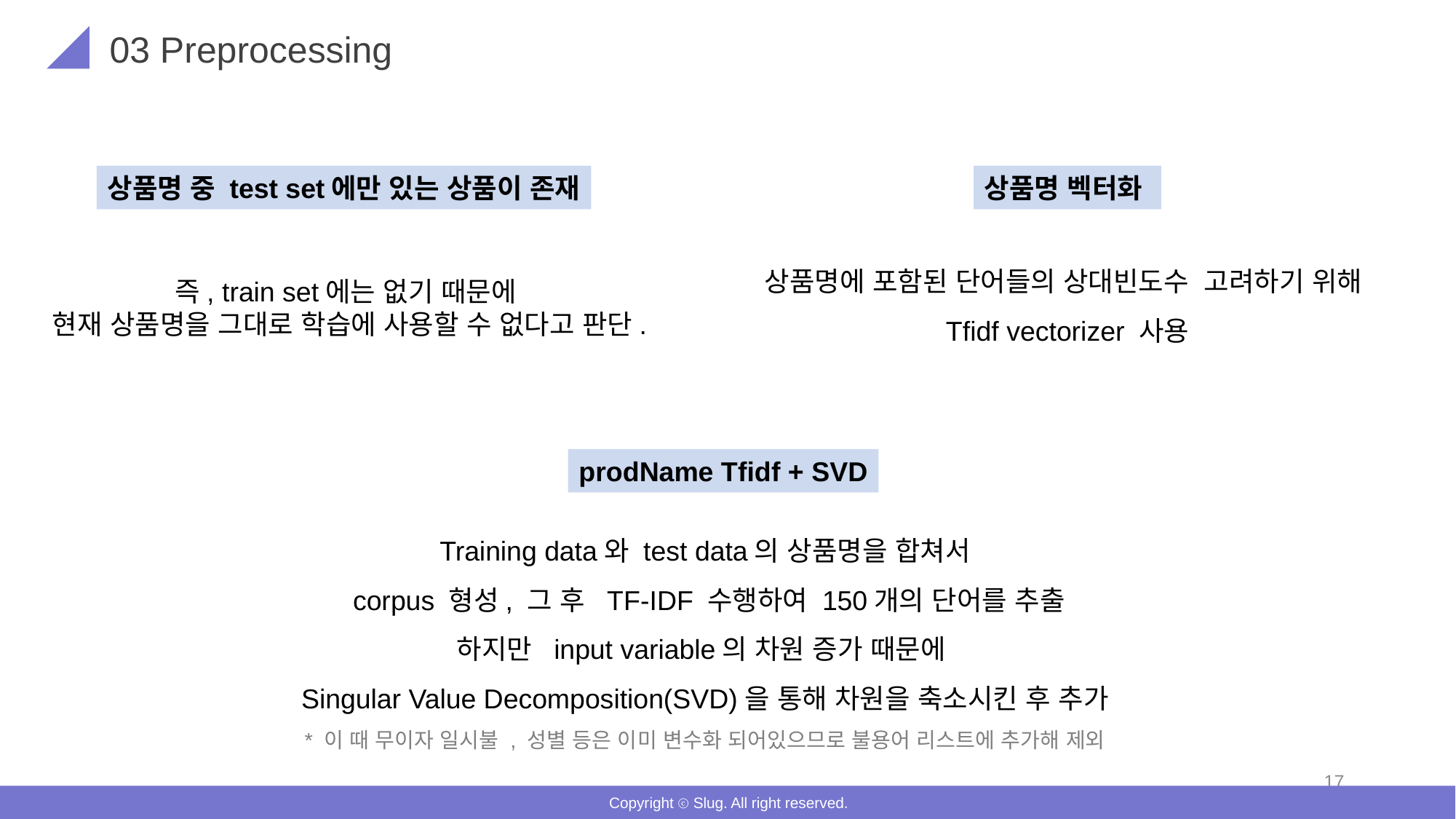

03 Preprocessing

상품명 중 test set에만 있는 상품이 존재
상품명 벡터화

상품명에 포함된 단어들의 상대빈도수  고려하기 위해
Tfidf vectorizer 사용

즉, train set에는 없기 때문에
현재 상품명을 그대로 학습에 사용할 수 없다고 판단.
prodName Tfidf + SVD
Training data와 test data의 상품명을 합쳐서
 corpus 형성, 그 후  TF-IDF 수행하여 150개의 단어를 추출
하지만  input variable의 차원 증가 때문에
Singular Value Decomposition(SVD)을 통해 차원을 축소시킨 후 추가
* 이 때 무이자 일시불 , 성별 등은 이미 변수화 되어있으므로 불용어 리스트에 추가해 제외
17

Copyright ⓒ Slug. All right reserved.